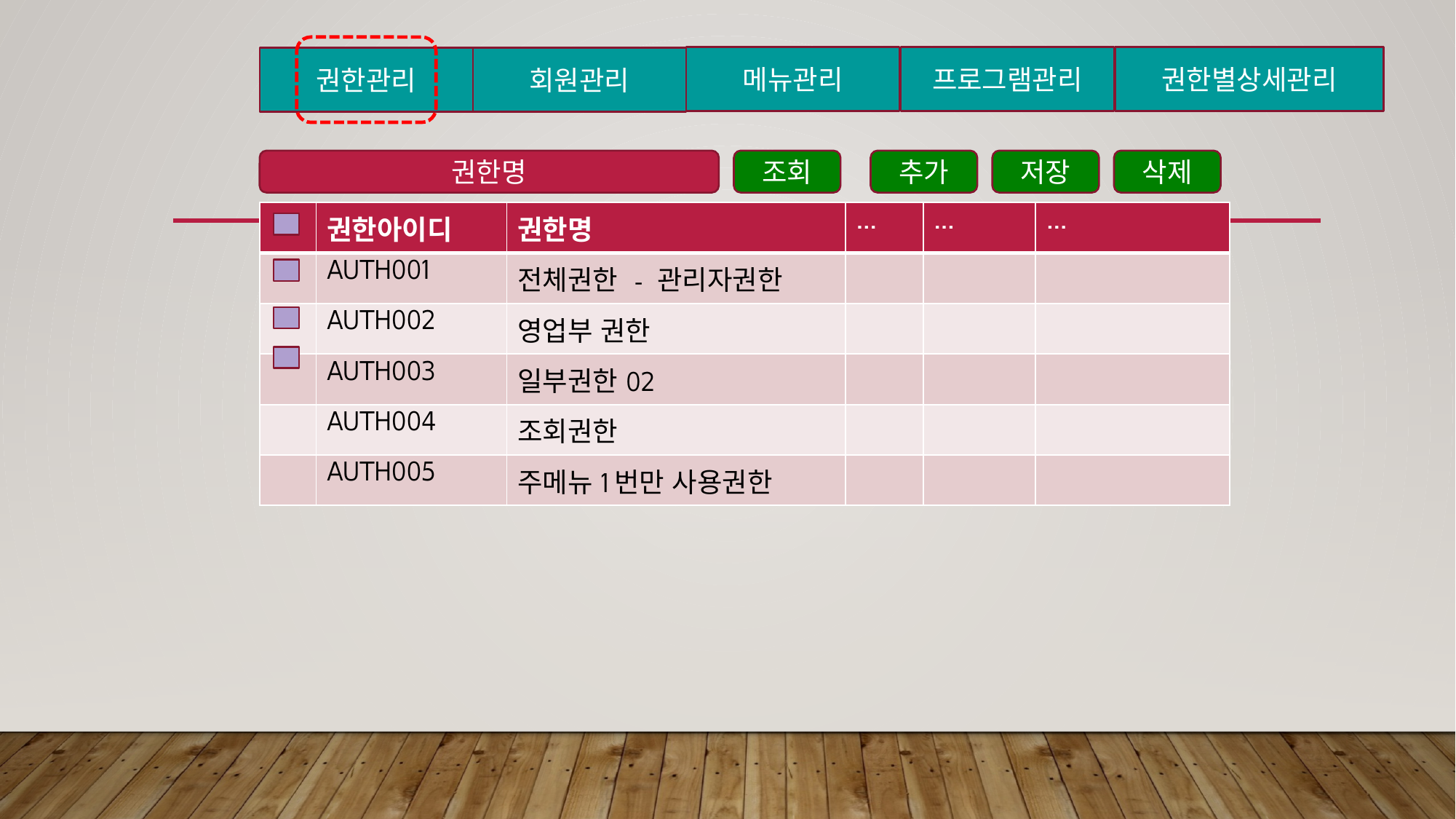

권한별상세관리
프로그램관리
메뉴관리
권한관리
회원관리
조회
권한명
추가
저장
삭제
|  | 권한아이디 | 권한명 | … | … | … |
| --- | --- | --- | --- | --- | --- |
|  | AUTH001 | 전체권한 - 관리자권한 |  |  |  |
|  | AUTH002 | 영업부 권한 |  |  |  |
|  | AUTH003 | 일부권한02 |  |  |  |
|  | AUTH004 | 조회권한 |  |  |  |
|  | AUTH005 | 주메뉴1번만 사용권한 |  |  |  |